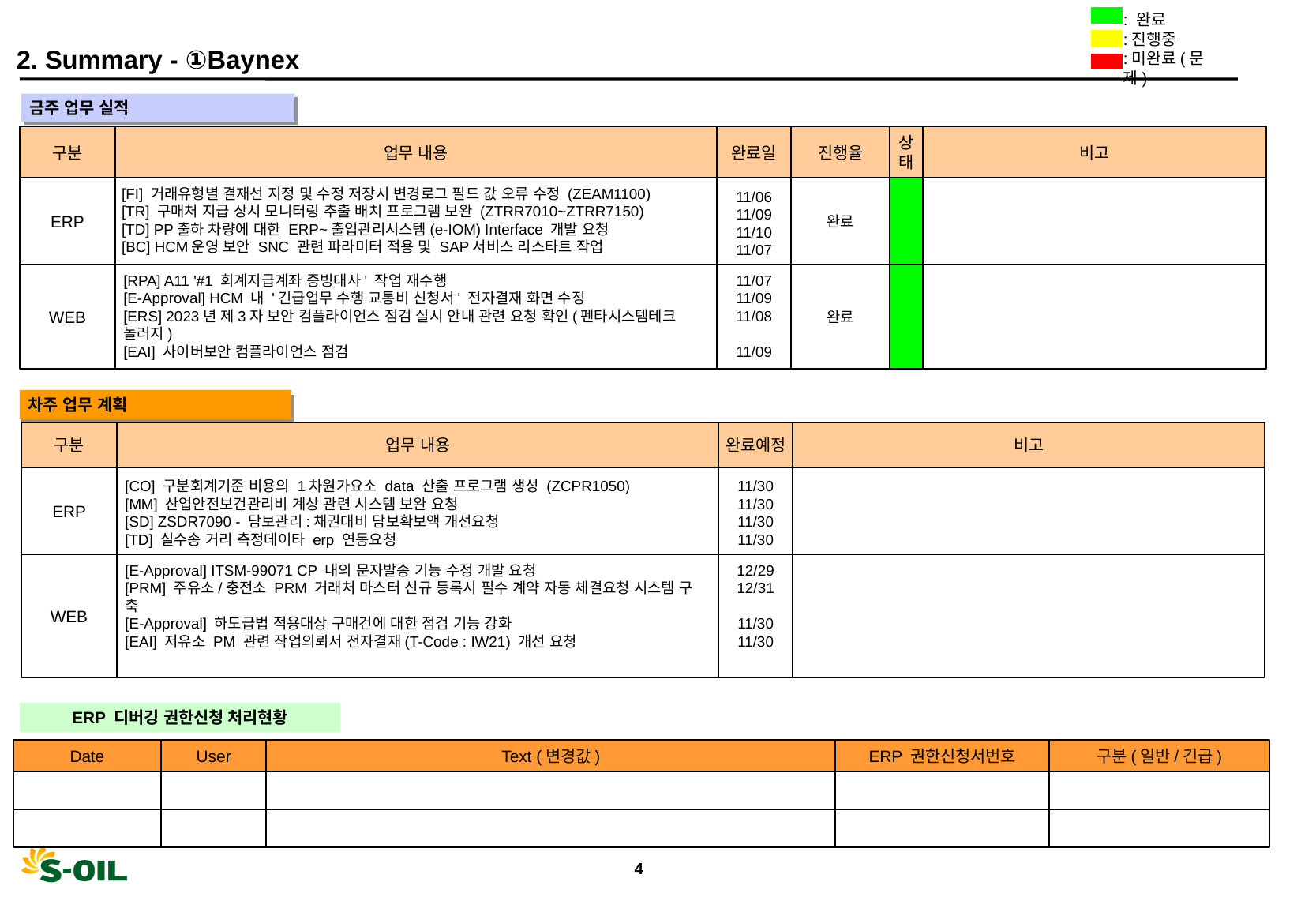

: 완료
:진행중
:미완료(문제)
2. Summary - ①Baynex

 금주 업무 실적
" "
구분
업무 내용
완료일
진행율
상
태
비고

ERP

완료

[FI] 거래유형별 결재선 지정 및 수정 저장시 변경로그 필드 값 오류 수정 (ZEAM1100)
[TR] 구매처 지급 상시 모니터링 추출 배치 프로그램 보완 (ZTRR7010~ZTRR7150)
[TD] PP출하 차량에 대한 ERP~출입관리시스템(e-IOM) Interface 개발 요청
[BC] HCM운영 보안 SNC 관련 파라미터 적용 및 SAP서비스 리스타트 작업
11/06
11/09
11/10
11/07

WEB

완료

[RPA] A11 '#1 회계지급계좌 증빙대사' 작업 재수행
[E-Approval] HCM 내 '긴급업무 수행 교통비 신청서' 전자결재 화면 수정
[ERS] 2023년 제3자 보안 컴플라이언스 점검 실시 안내 관련 요청 확인(펜타시스템테크
놀러지)
[EAI] 사이버보안 컴플라이언스 점검
11/07
11/09
11/08
11/09

 차주 업무 계획
" "
구분
업무 내용
완료예정
비고

ERP

[CO] 구분회계기준 비용의 1차원가요소 data 산출 프로그램 생성 (ZCPR1050)
[MM] 산업안전보건관리비 계상 관련 시스템 보완 요청
[SD] ZSDR7090 - 담보관리:채권대비 담보확보액 개선요청
[TD] 실수송 거리 측정데이타 erp 연동요청
11/30
11/30
11/30
11/30

WEB

[E-Approval] ITSM-99071 CP 내의 문자발송 기능 수정 개발 요청
[PRM] 주유소/충전소 PRM 거래처 마스터 신규 등록시 필수 계약 자동 체결요청 시스템 구
축
[E-Approval] 하도급법 적용대상 구매건에 대한 점검 기능 강화
[EAI] 저유소 PM 관련 작업의뢰서 전자결재(T-Code : IW21) 개선 요청
12/29
12/31
11/30
11/30

ERP 디버깅 권한신청 처리현황
Date
User
Text (변경값)
ERP 권한신청서번호
구분(일반/긴급)